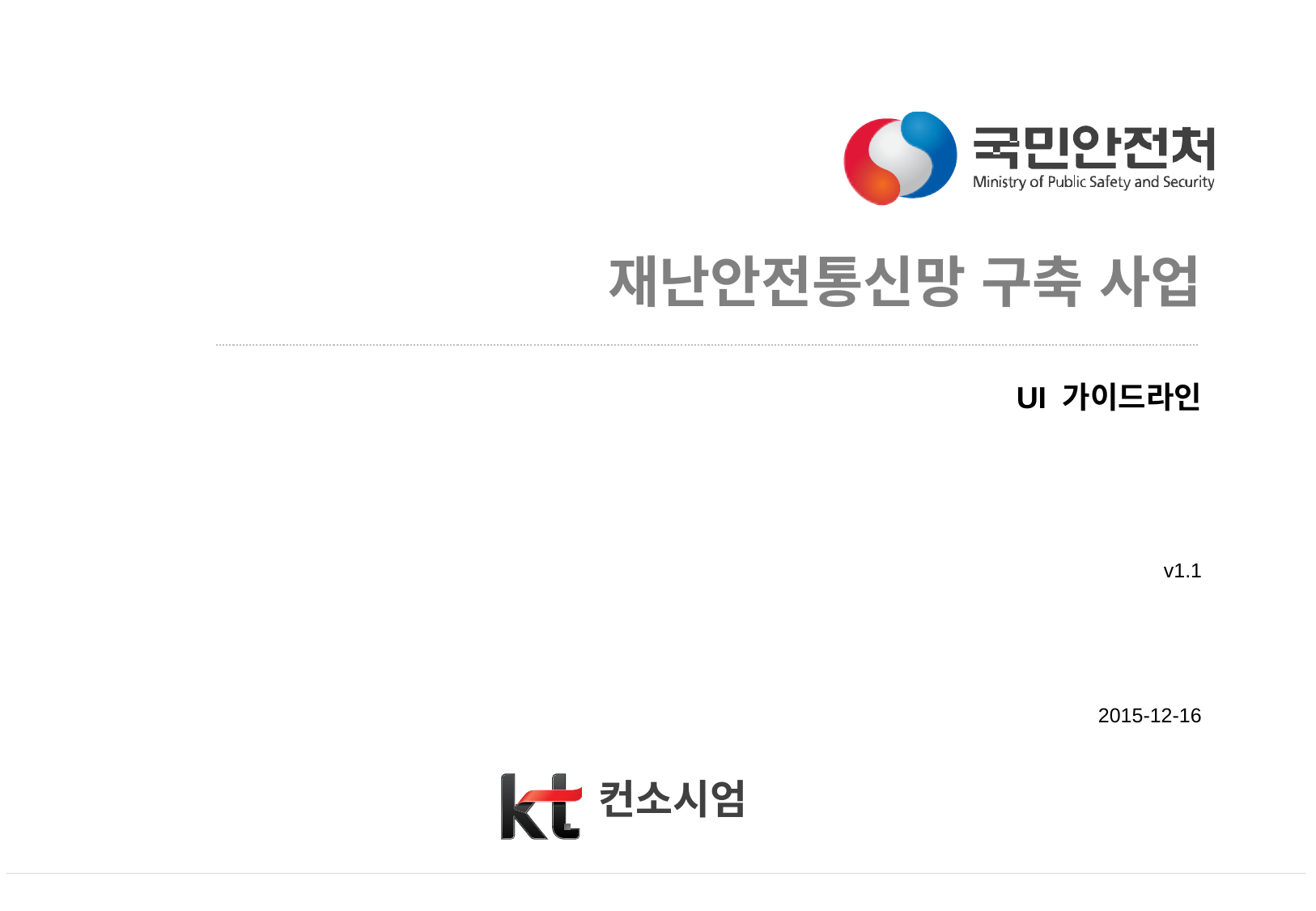

# 재난안전통신망 구축 사업
UI 가이드라인
v1.1
2015-12-16